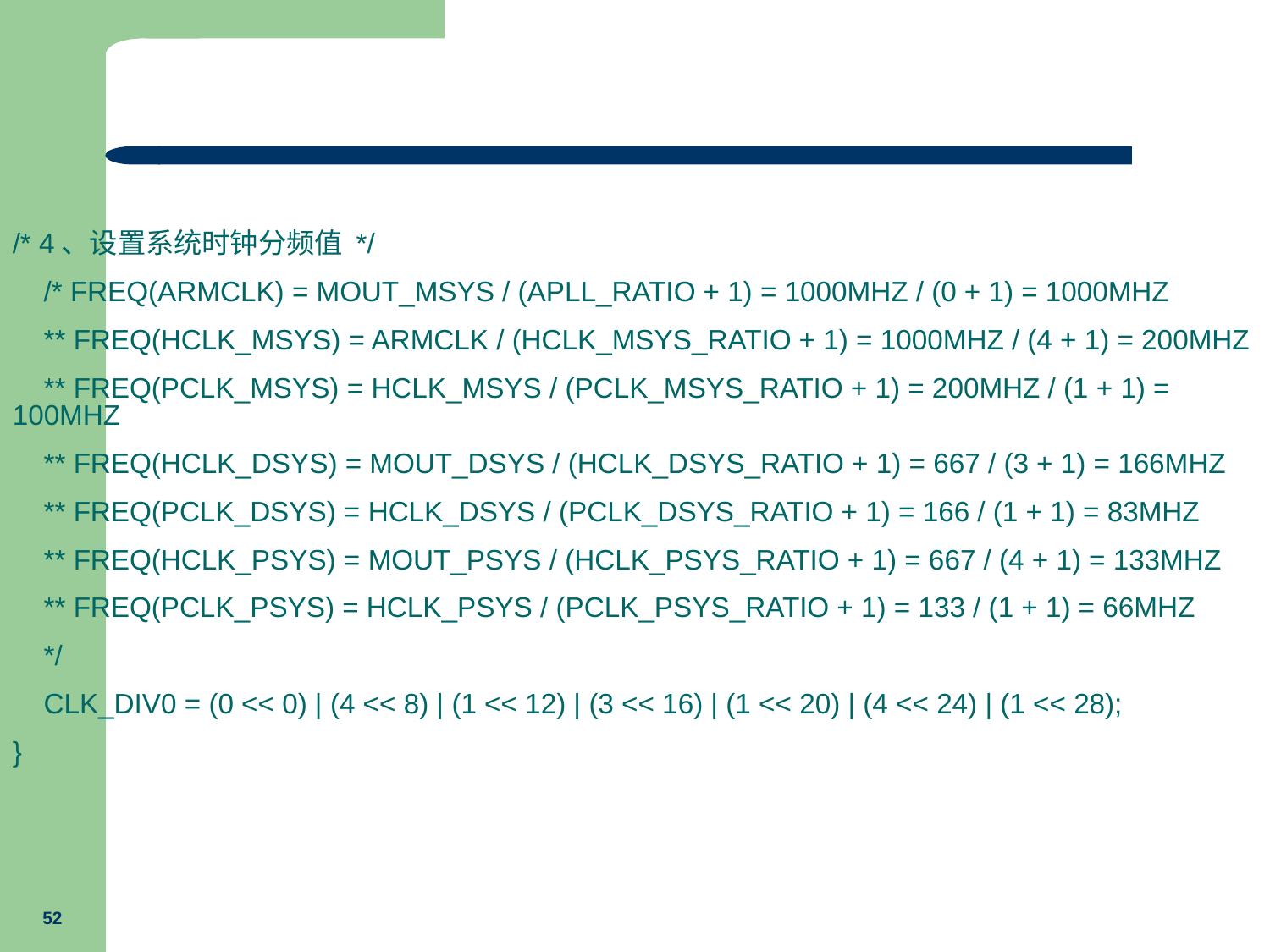

/* 4、设置系统时钟分频值 */
    /* freq(ARMCLK) = MOUT_MSYS / (APLL_RATIO + 1) = 1000MHz / (0 + 1) = 1000MHz
    ** freq(HCLK_MSYS) = ARMCLK / (HCLK_MSYS_RATIO + 1) = 1000MHz / (4 + 1) = 200MHz
    ** freq(PCLK_MSYS) = HCLK_MSYS / (PCLK_MSYS_RATIO + 1) = 200MHz / (1 + 1) = 100MHz
    ** freq(HCLK_DSYS) = MOUT_DSYS / (HCLK_DSYS_RATIO + 1) = 667 / (3 + 1) = 166MHz
    ** freq(PCLK_DSYS) = HCLK_DSYS / (PCLK_DSYS_RATIO + 1) = 166 / (1 + 1) = 83MHz
    ** freq(HCLK_PSYS) = MOUT_PSYS / (HCLK_PSYS_RATIO + 1) = 667 / (4 + 1) = 133MHz
    ** freq(PCLK_PSYS) = HCLK_PSYS / (PCLK_PSYS_RATIO + 1) = 133 / (1 + 1) = 66MHz
    */
    CLK_DIV0 = (0 << 0) | (4 << 8) | (1 << 12) | (3 << 16) | (1 << 20) | (4 << 24) | (1 << 28);
}
52